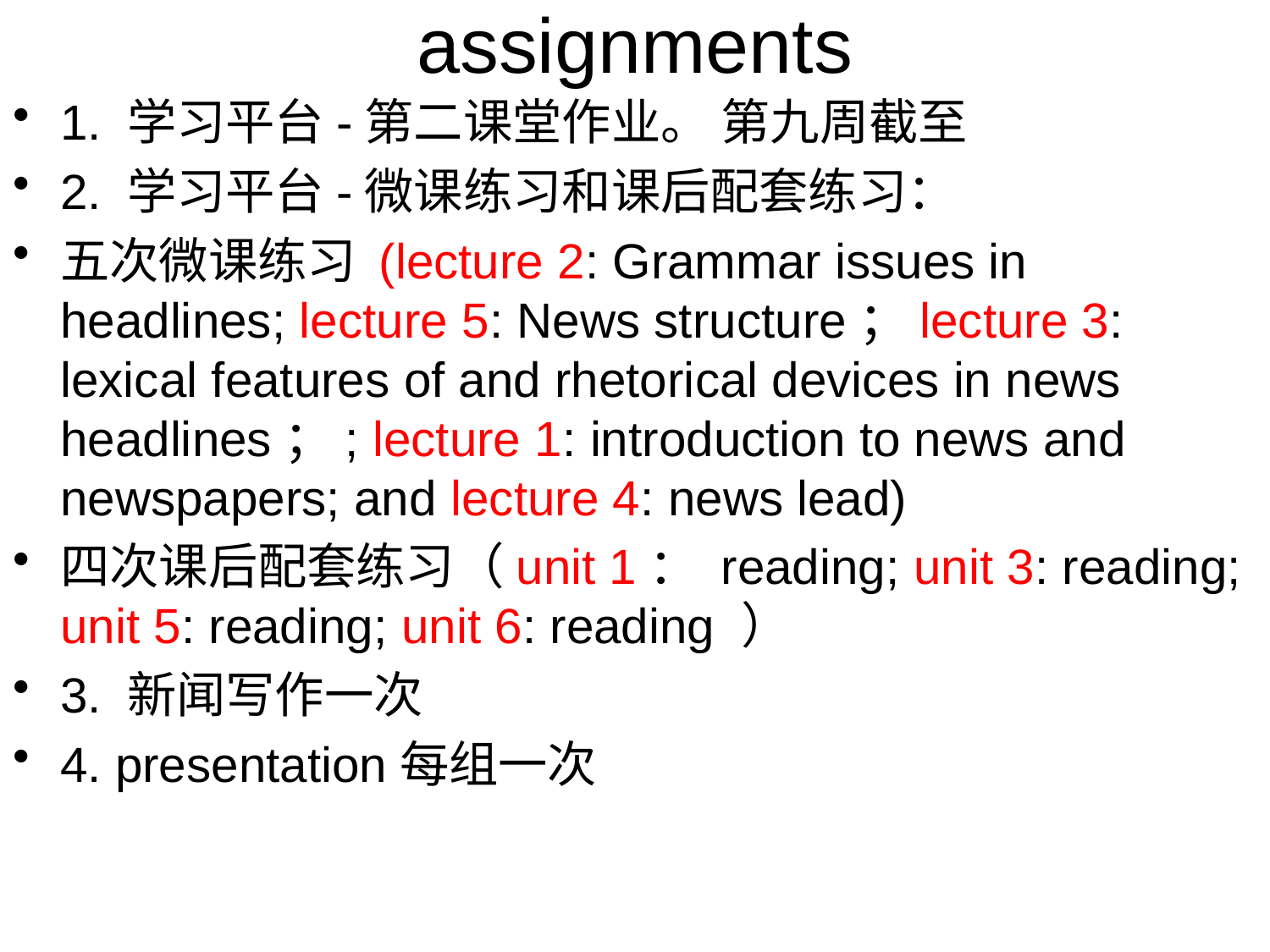

# assignments
1. 学习平台-第二课堂作业。 第九周截至
2. 学习平台-微课练习和课后配套练习：
五次微课练习 (lecture 2: Grammar issues in headlines; lecture 5: News structure；lecture 3: lexical features of and rhetorical devices in news headlines；; lecture 1: introduction to news and newspapers; and lecture 4: news lead)
四次课后配套练习（unit 1： reading; unit 3: reading; unit 5: reading; unit 6: reading ）
3. 新闻写作一次
4. presentation每组一次